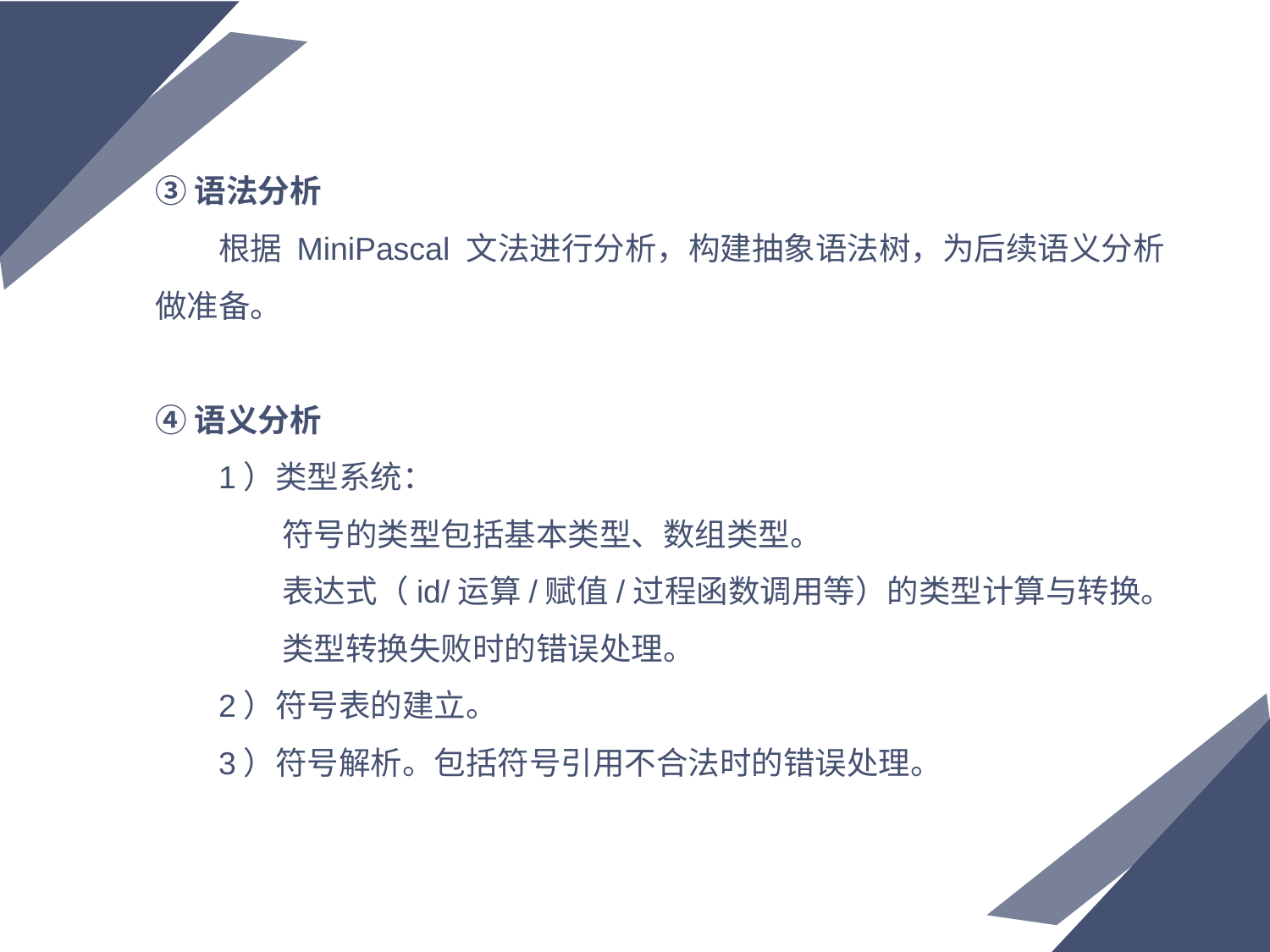

③语法分析
根据 MiniPascal 文法进行分析，构建抽象语法树，为后续语义分析做准备。

④语义分析
1）类型系统：
符号的类型包括基本类型、数组类型。
表达式（id/运算/赋值/过程函数调用等）的类型计算与转换。
类型转换失败时的错误处理。
2）符号表的建立。
3）符号解析。包括符号引用不合法时的错误处理。